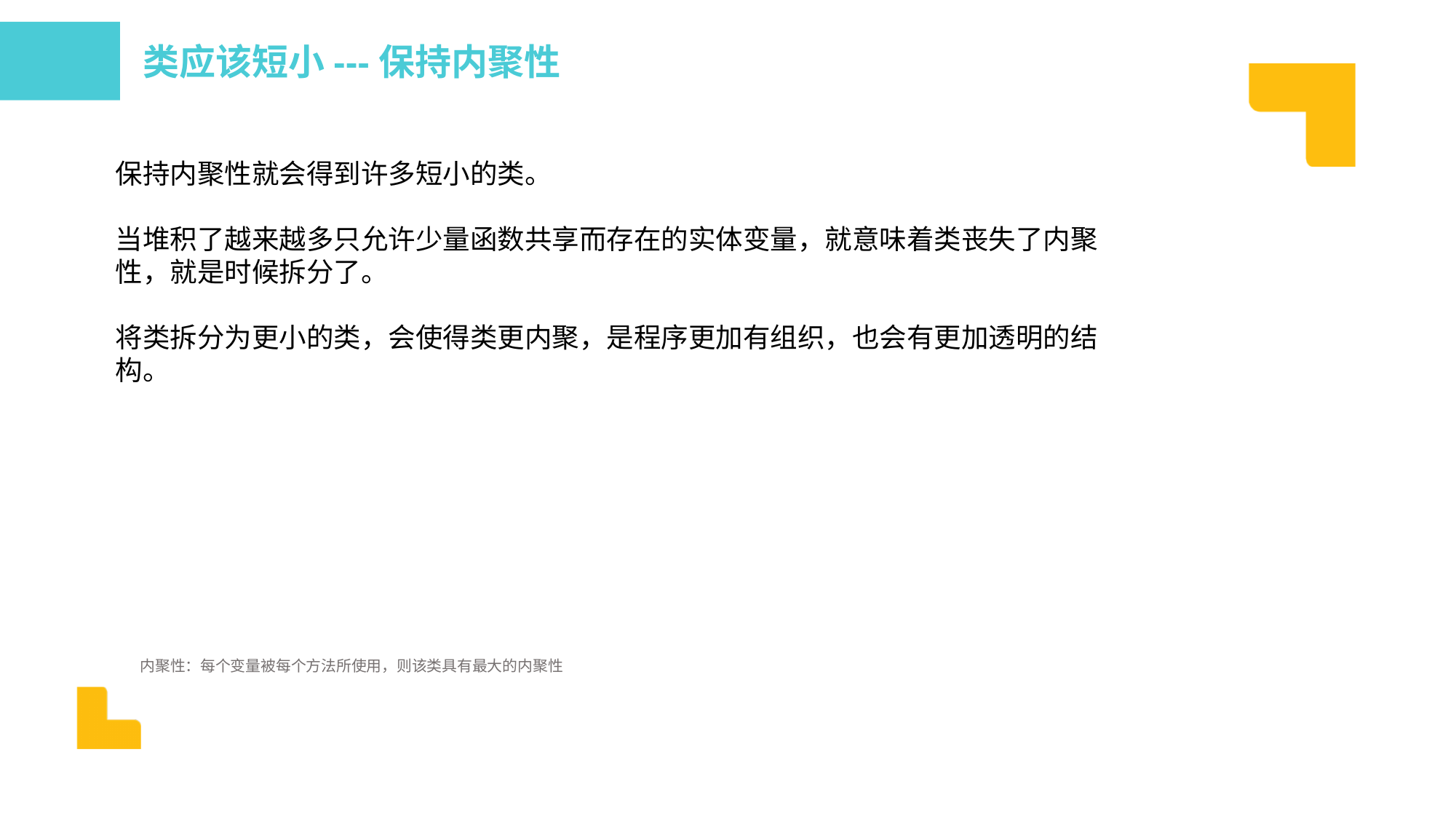

类应该短小---保持内聚性
保持内聚性就会得到许多短小的类。

当堆积了越来越多只允许少量函数共享而存在的实体变量，就意味着类丧失了内聚性，就是时候拆分了。

将类拆分为更小的类，会使得类更内聚，是程序更加有组织，也会有更加透明的结构。
内聚性：每个变量被每个方法所使用，则该类具有最大的内聚性